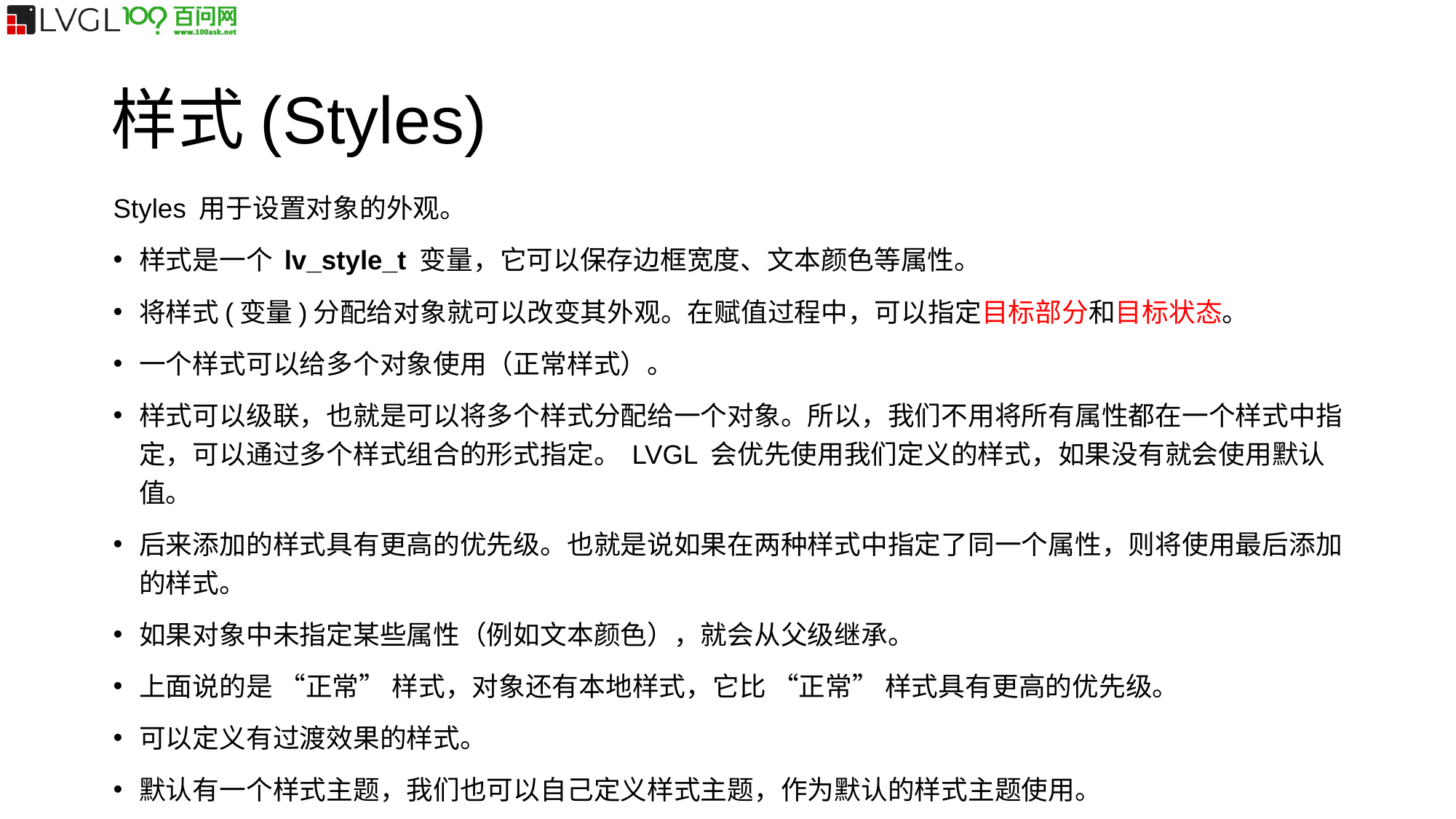

样式(Styles)
Styles 用于设置对象的外观。
样式是一个 lv_style_t 变量，它可以保存边框宽度、文本颜色等属性。
将样式(变量)分配给对象就可以改变其外观。在赋值过程中，可以指定目标部分和目标状态。
一个样式可以给多个对象使用（正常样式）。
样式可以级联，也就是可以将多个样式分配给一个对象。所以，我们不用将所有属性都在一个样式中指定，可以通过多个样式组合的形式指定。 LVGL 会优先使用我们定义的样式，如果没有就会使用默认值。
后来添加的样式具有更高的优先级。也就是说如果在两种样式中指定了同一个属性，则将使用最后添加的样式。
如果对象中未指定某些属性（例如文本颜色），就会从父级继承。
上面说的是 “正常” 样式，对象还有本地样式，它比 “正常” 样式具有更高的优先级。
可以定义有过渡效果的样式。
默认有一个样式主题，我们也可以自己定义样式主题，作为默认的样式主题使用。